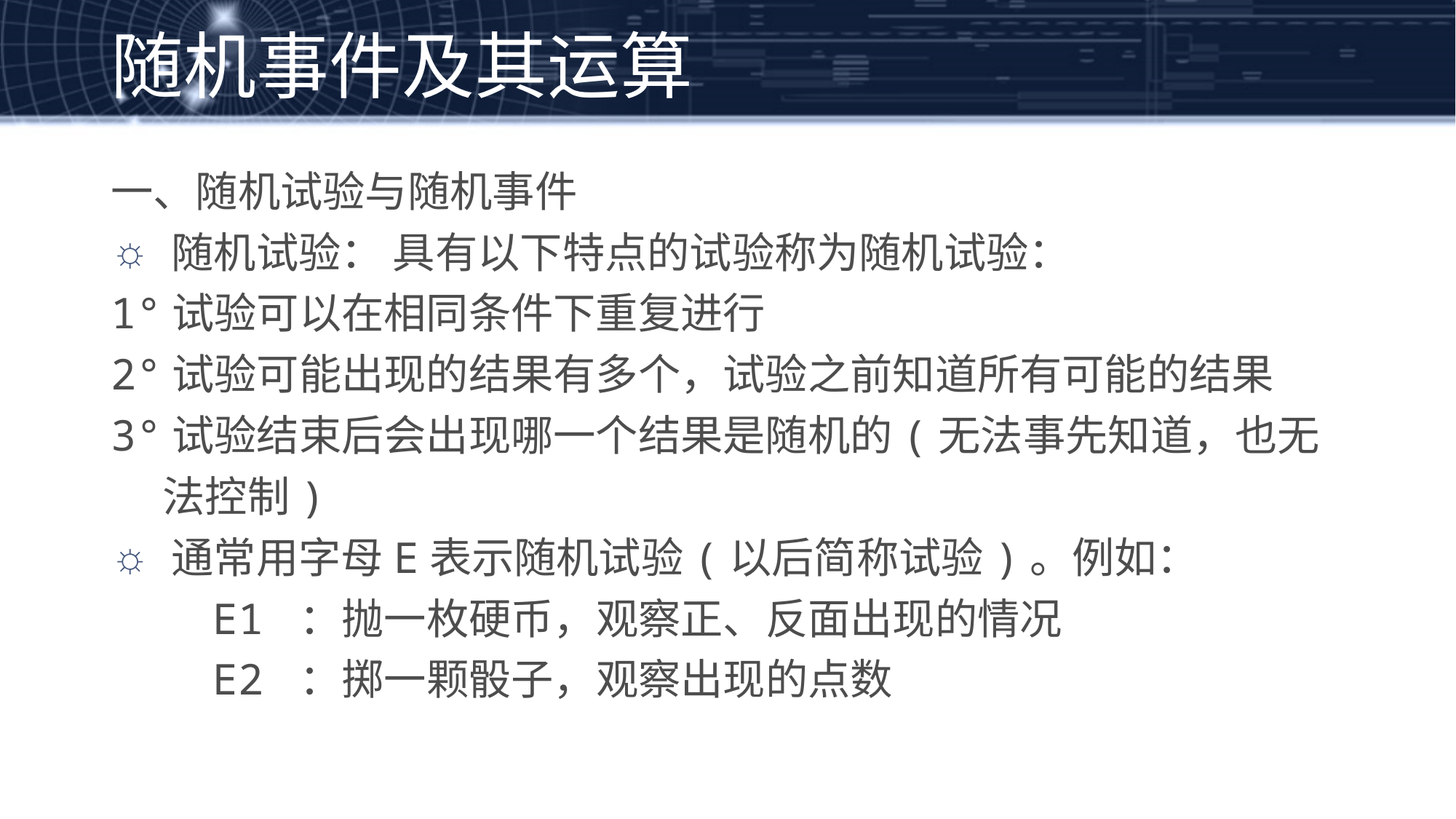

随机事件及其运算
一、随机试验与随机事件
 随机试验： 具有以下特点的试验称为随机试验：
1°试验可以在相同条件下重复进行
2°试验可能出现的结果有多个，试验之前知道所有可能的结果
3°试验结束后会出现哪一个结果是随机的(无法事先知道，也无
　 法控制)
 通常用字母E表示随机试验(以后简称试验)。例如：
    E1 ：抛一枚硬币，观察正、反面出现的情况
    E2 ：掷一颗骰子，观察出现的点数